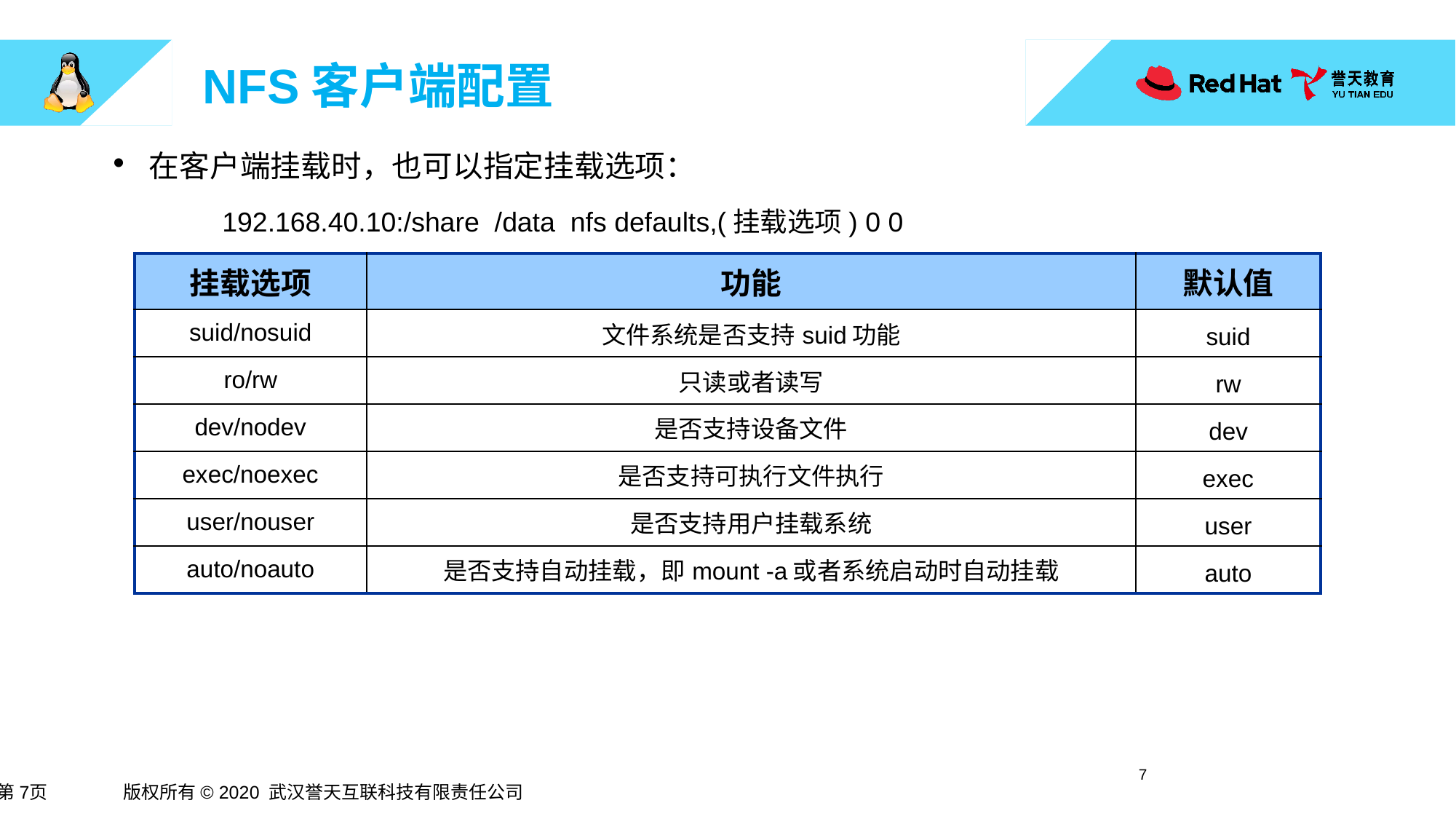

# NFS客户端配置
在客户端挂载时，也可以指定挂载选项：
	192.168.40.10:/share  /data  nfs defaults,(挂载选项) 0 0
| 挂载选项 | 功能 | 默认值 |
| --- | --- | --- |
| suid/nosuid | 文件系统是否支持suid功能 | suid |
| ro/rw | 只读或者读写 | rw |
| dev/nodev | 是否支持设备文件 | dev |
| exec/noexec | 是否支持可执行文件执行 | exec |
| user/nouser | 是否支持用户挂载系统 | user |
| auto/noauto | 是否支持自动挂载，即mount -a或者系统启动时自动挂载 | auto |
7